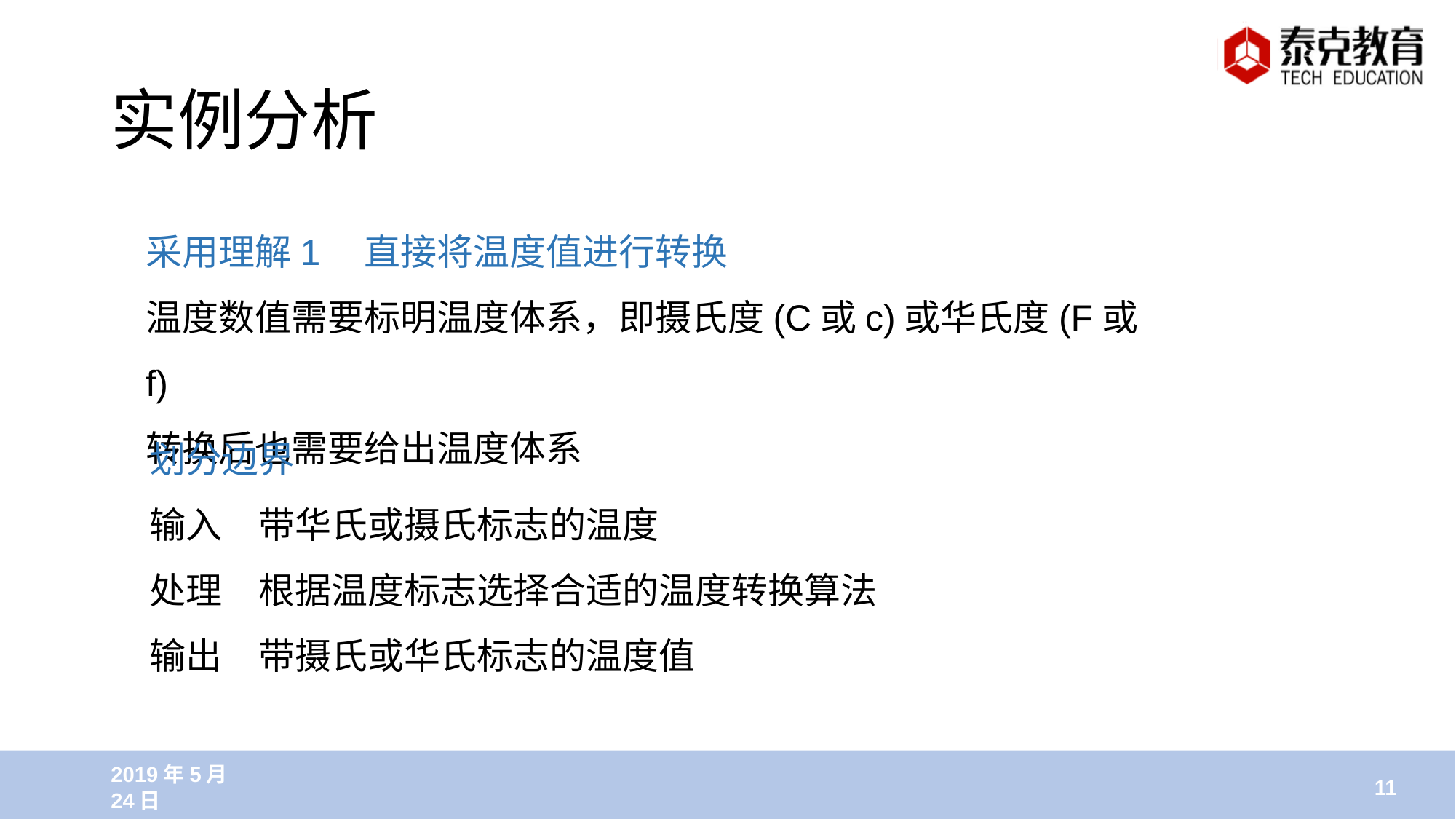

# 实例分析
采用理解1	直接将温度值进行转换
温度数值需要标明温度体系，即摄氏度(C或c)或华氏度(F或f)
转换后也需要给出温度体系
划分边界
输入	带华氏或摄氏标志的温度
处理	根据温度标志选择合适的温度转换算法
输出	带摄氏或华氏标志的温度值
2019年5月24日
11